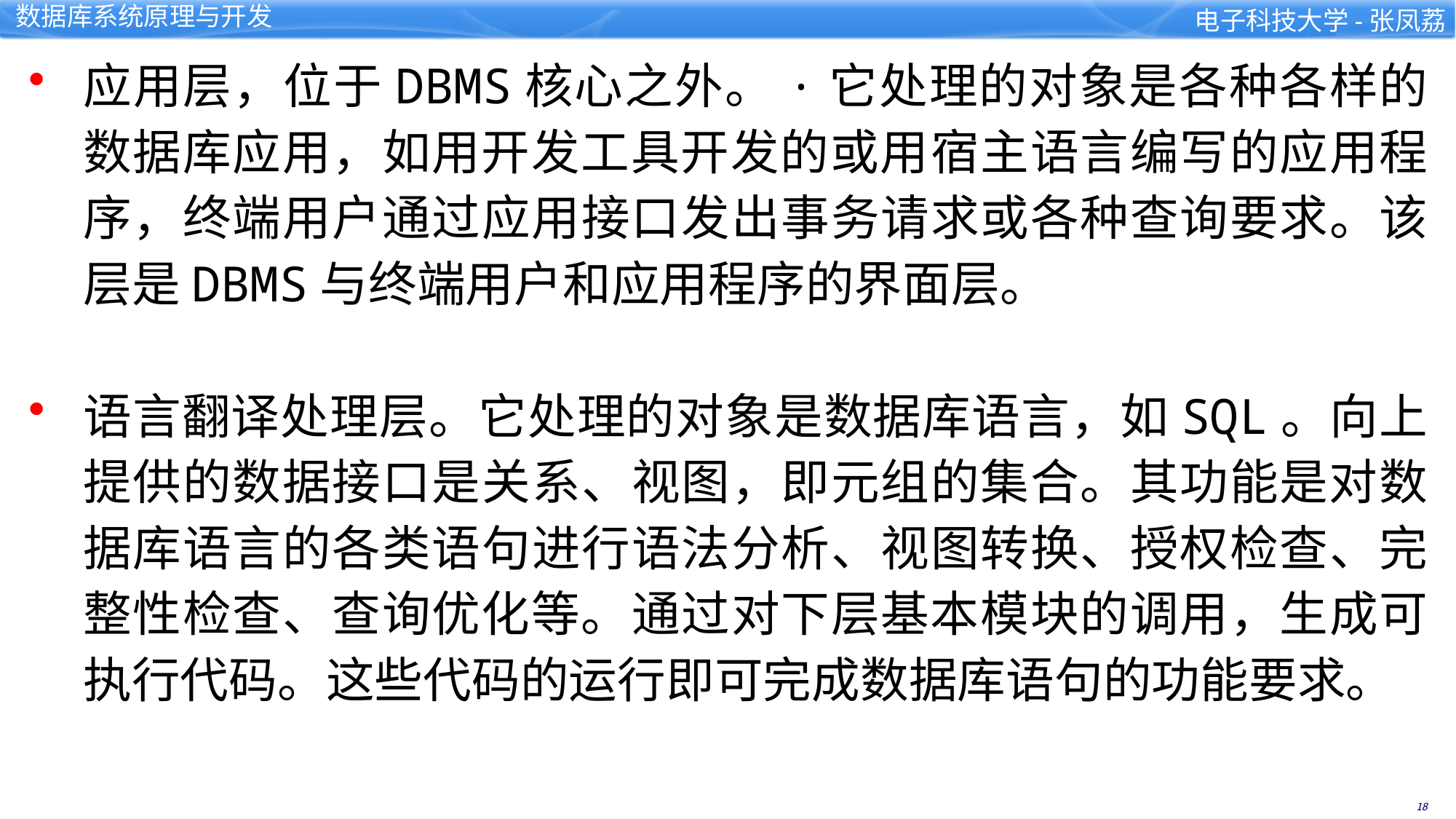

应用层，位于DBMS核心之外。·它处理的对象是各种各样的数据库应用，如用开发工具开发的或用宿主语言编写的应用程序，终端用户通过应用接口发出事务请求或各种查询要求。该层是DBMS与终端用户和应用程序的界面层。

语言翻译处理层。它处理的对象是数据库语言，如SQL。向上提供的数据接口是关系、视图，即元组的集合。其功能是对数据库语言的各类语句进行语法分析、视图转换、授权检查、完整性检查、查询优化等。通过对下层基本模块的调用，生成可执行代码。这些代码的运行即可完成数据库语句的功能要求。